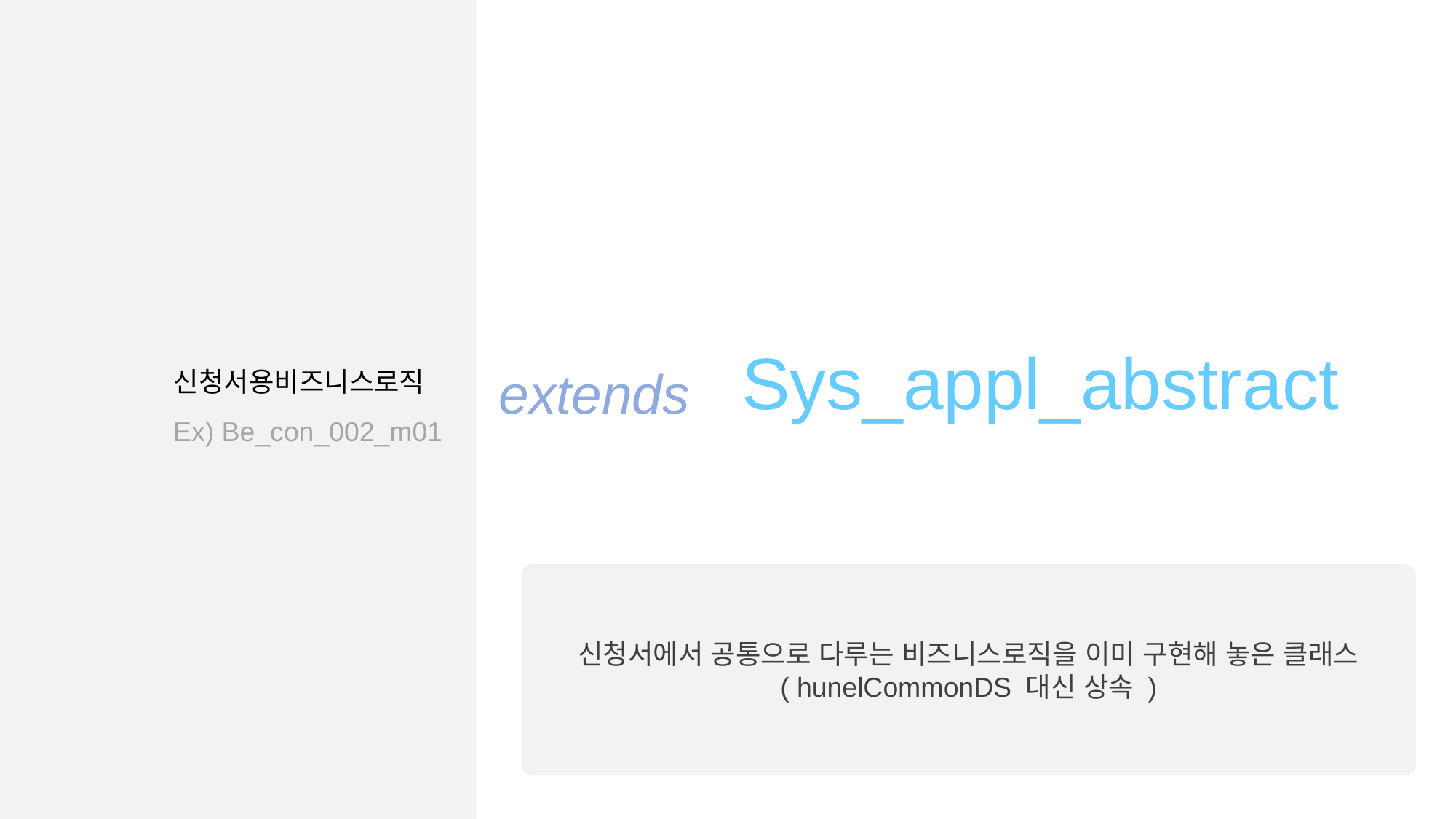

Sys_appl_abstract
extends
신청서용비즈니스로직
Ex) Be_con_002_m01
신청서에서 공통으로 다루는 비즈니스로직을 이미 구현해 놓은 클래스
( hunelCommonDS 대신 상속 )